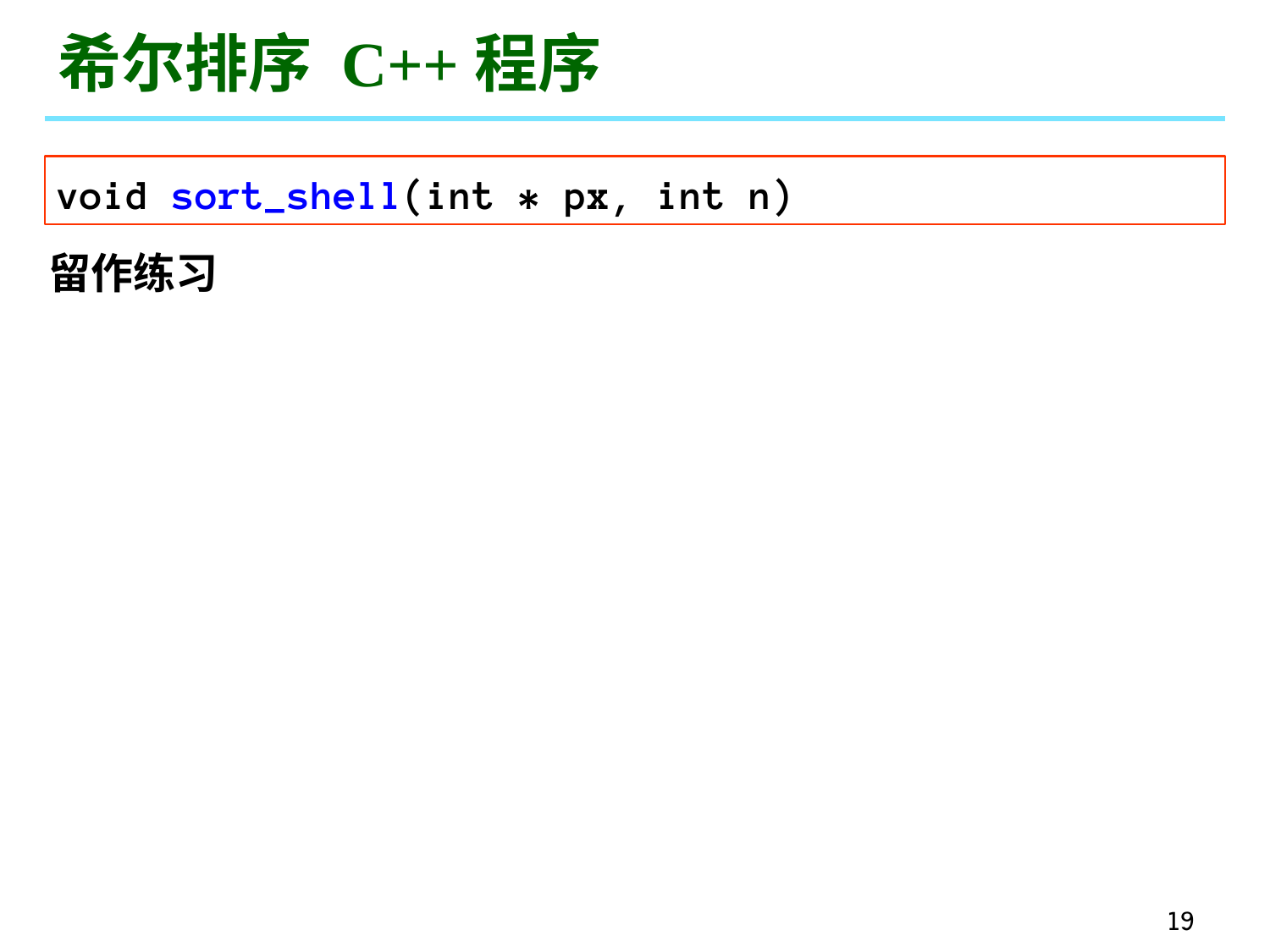

# 希尔排序 C++程序
void sort_shell(int * px, int n)
留作练习
19